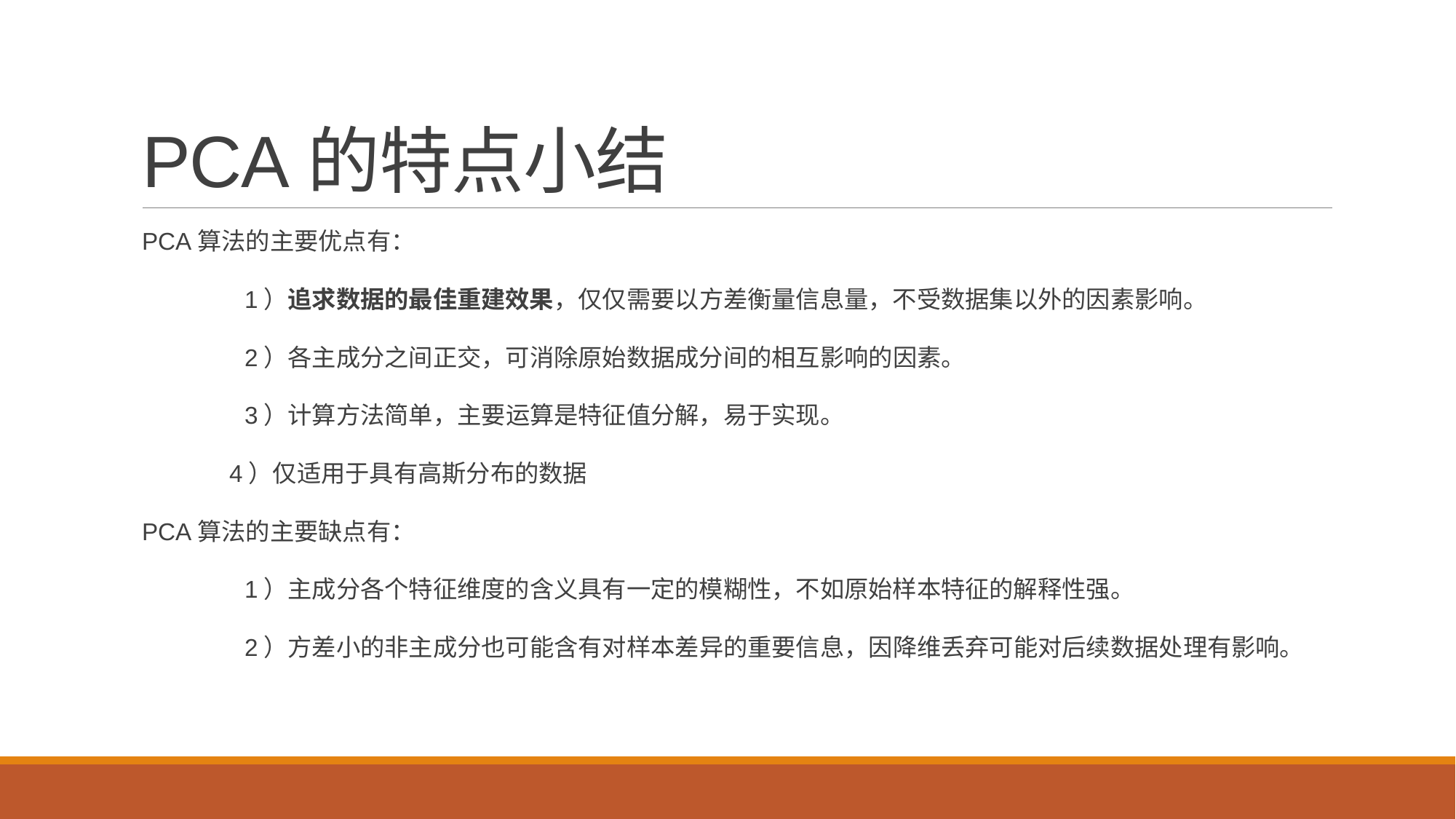

# PCA的特点小结
PCA算法的主要优点有：

　　　　1）追求数据的最佳重建效果，仅仅需要以方差衡量信息量，不受数据集以外的因素影响。

　　　　2）各主成分之间正交，可消除原始数据成分间的相互影响的因素。

　　　　3）计算方法简单，主要运算是特征值分解，易于实现。

             4）仅适用于具有高斯分布的数据

PCA算法的主要缺点有：

　　　　1）主成分各个特征维度的含义具有一定的模糊性，不如原始样本特征的解释性强。

　　　　2）方差小的非主成分也可能含有对样本差异的重要信息，因降维丢弃可能对后续数据处理有影响。